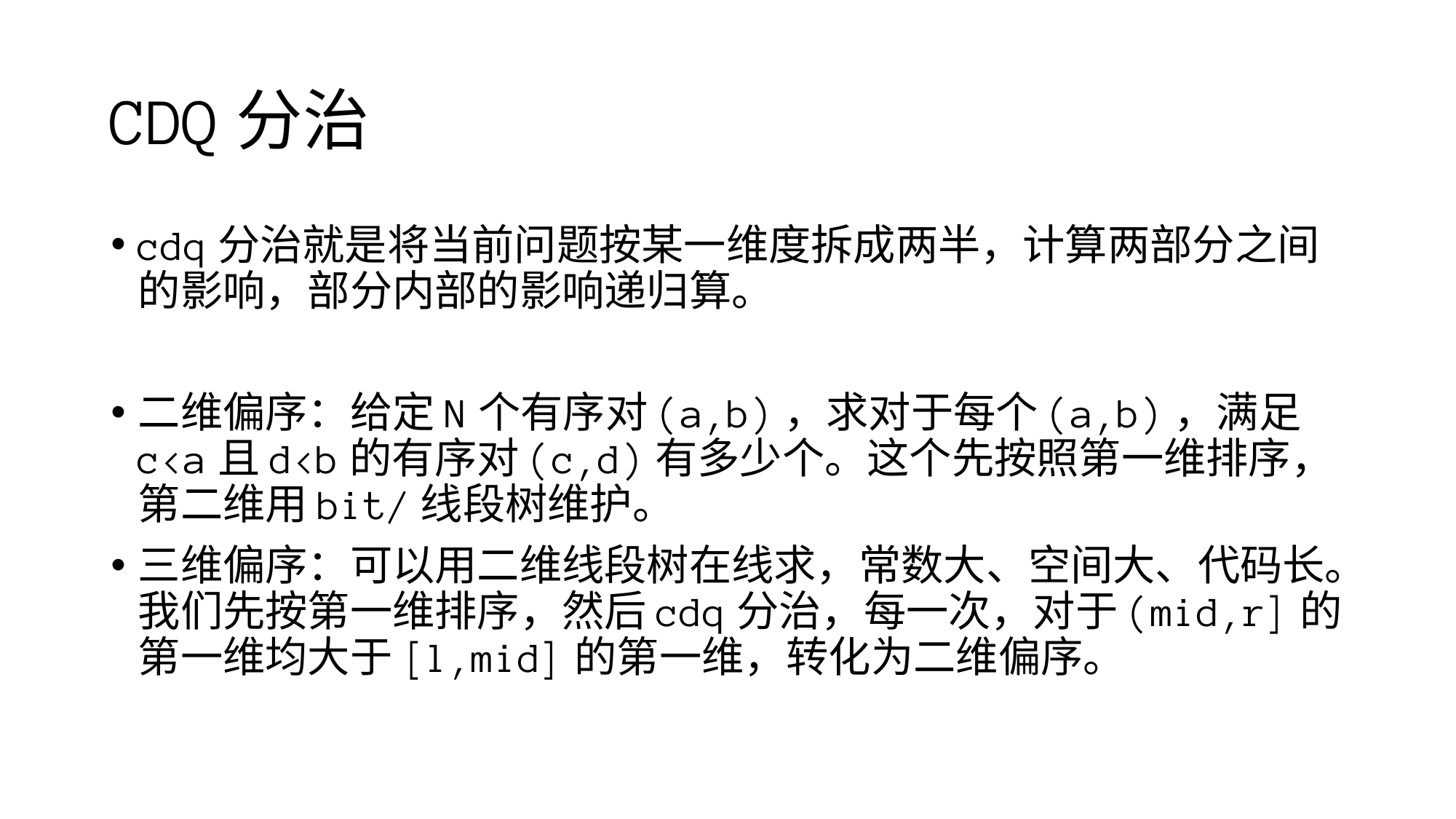

# CDQ分治
cdq分治就是将当前问题按某一维度拆成两半，计算两部分之间的影响，部分内部的影响递归算。

二维偏序：给定N个有序对(a,b)，求对于每个(a,b)，满足c<a且d<b的有序对(c,d)有多少个。这个先按照第一维排序，第二维用bit/线段树维护。
三维偏序：可以用二维线段树在线求，常数大、空间大、代码长。我们先按第一维排序，然后cdq分治，每一次，对于(mid,r]的第一维均大于[l,mid]的第一维，转化为二维偏序。